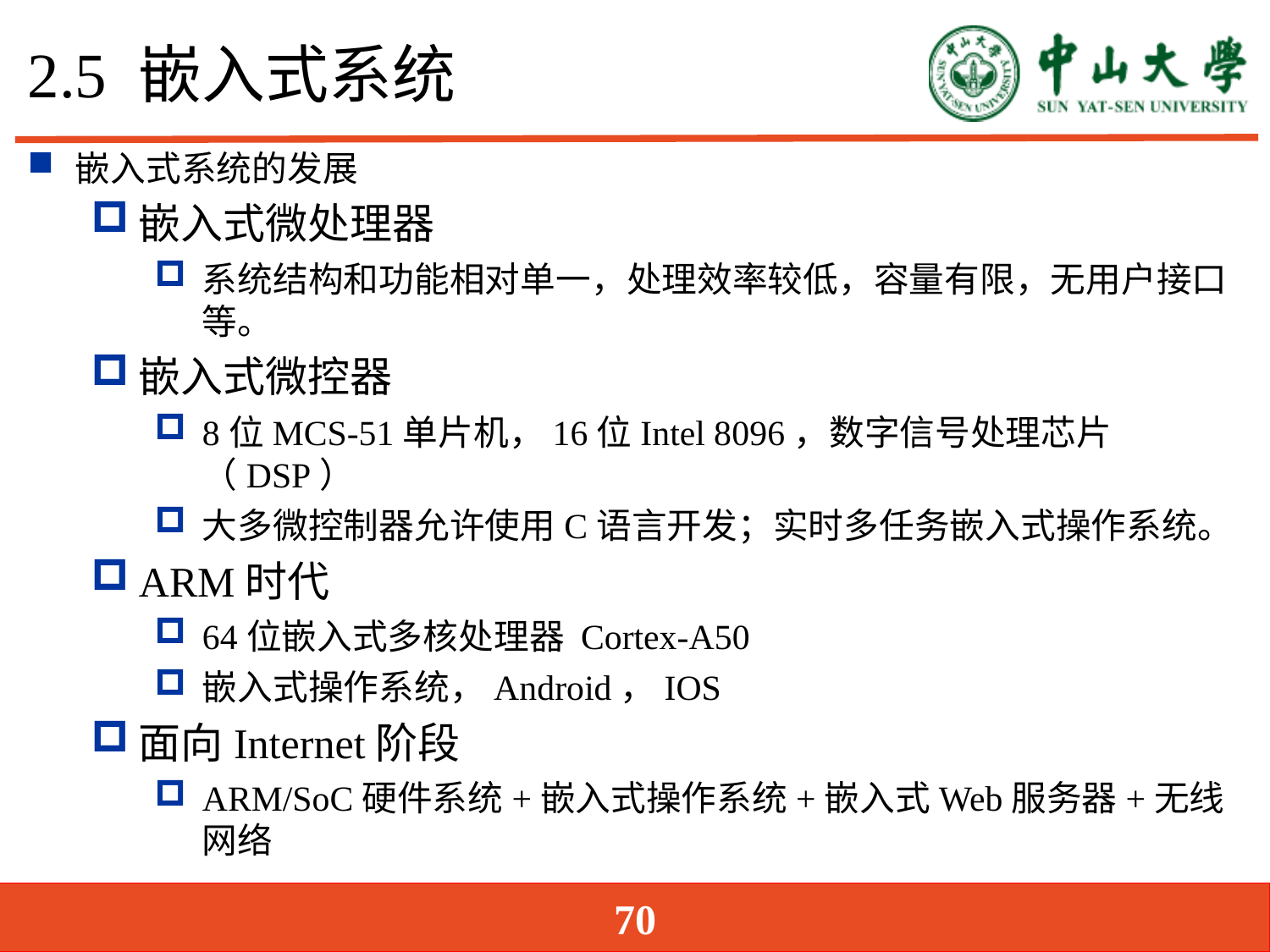

# 2.5 嵌入式系统
嵌入式系统的发展
嵌入式微处理器
系统结构和功能相对单一，处理效率较低，容量有限，无用户接口等。
嵌入式微控器
8位MCS-51单片机，16位Intel 8096，数字信号处理芯片（DSP）
大多微控制器允许使用C语言开发；实时多任务嵌入式操作系统。
ARM时代
64位嵌入式多核处理器 Cortex-A50
嵌入式操作系统，Android，IOS
面向Internet阶段
ARM/SoC硬件系统+嵌入式操作系统+嵌入式Web服务器+无线网络

70